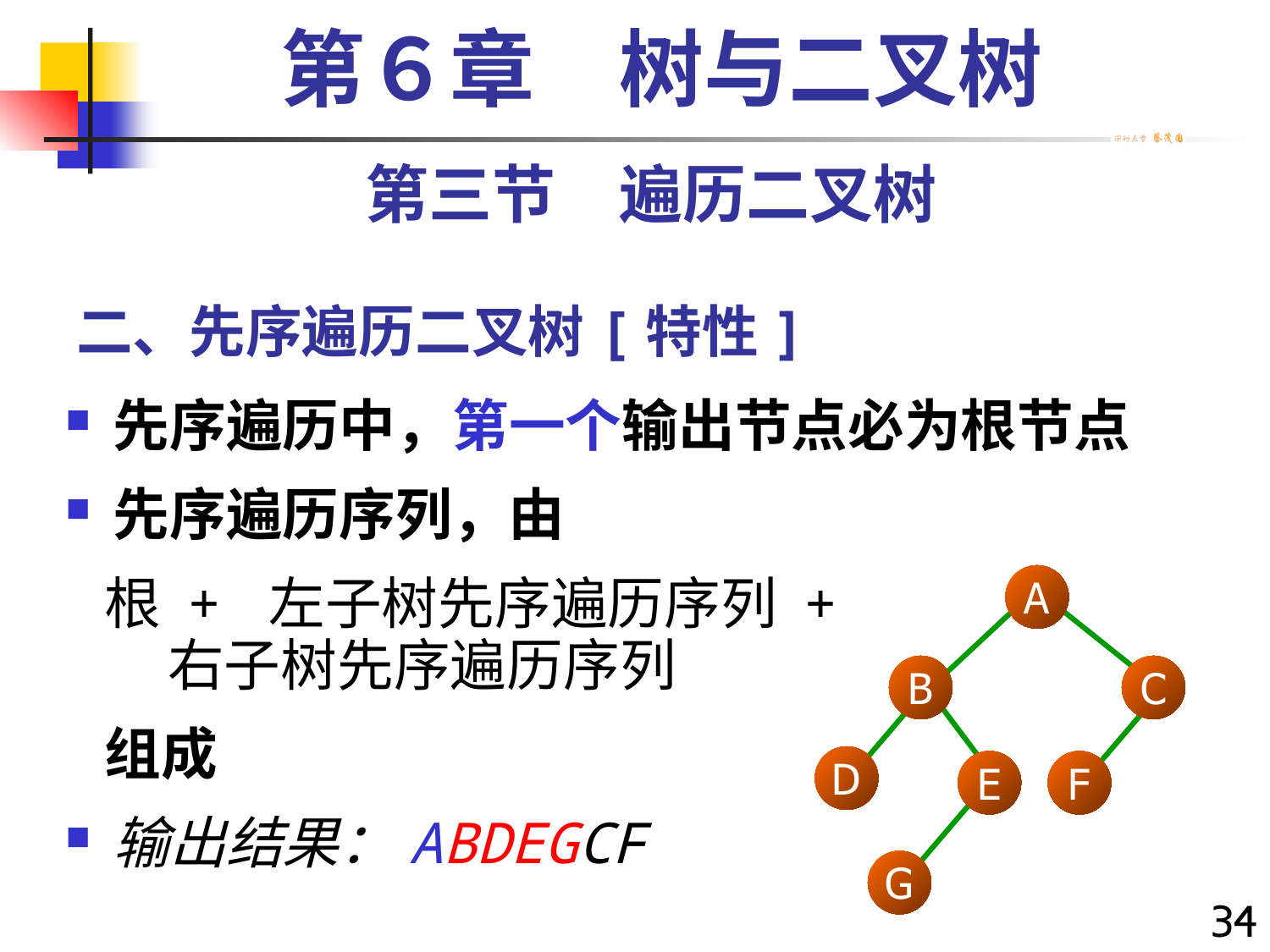

第６章　树与二叉树
第三节　遍历二叉树
# 二、先序遍历二叉树[特性]
先序遍历中，第一个输出节点必为根节点
先序遍历序列，由
  根 + 左子树先序遍历序列 +
       右子树先序遍历序列
  组成
输出结果：ABDEGCF
A

B
C

D
E
F

G
34